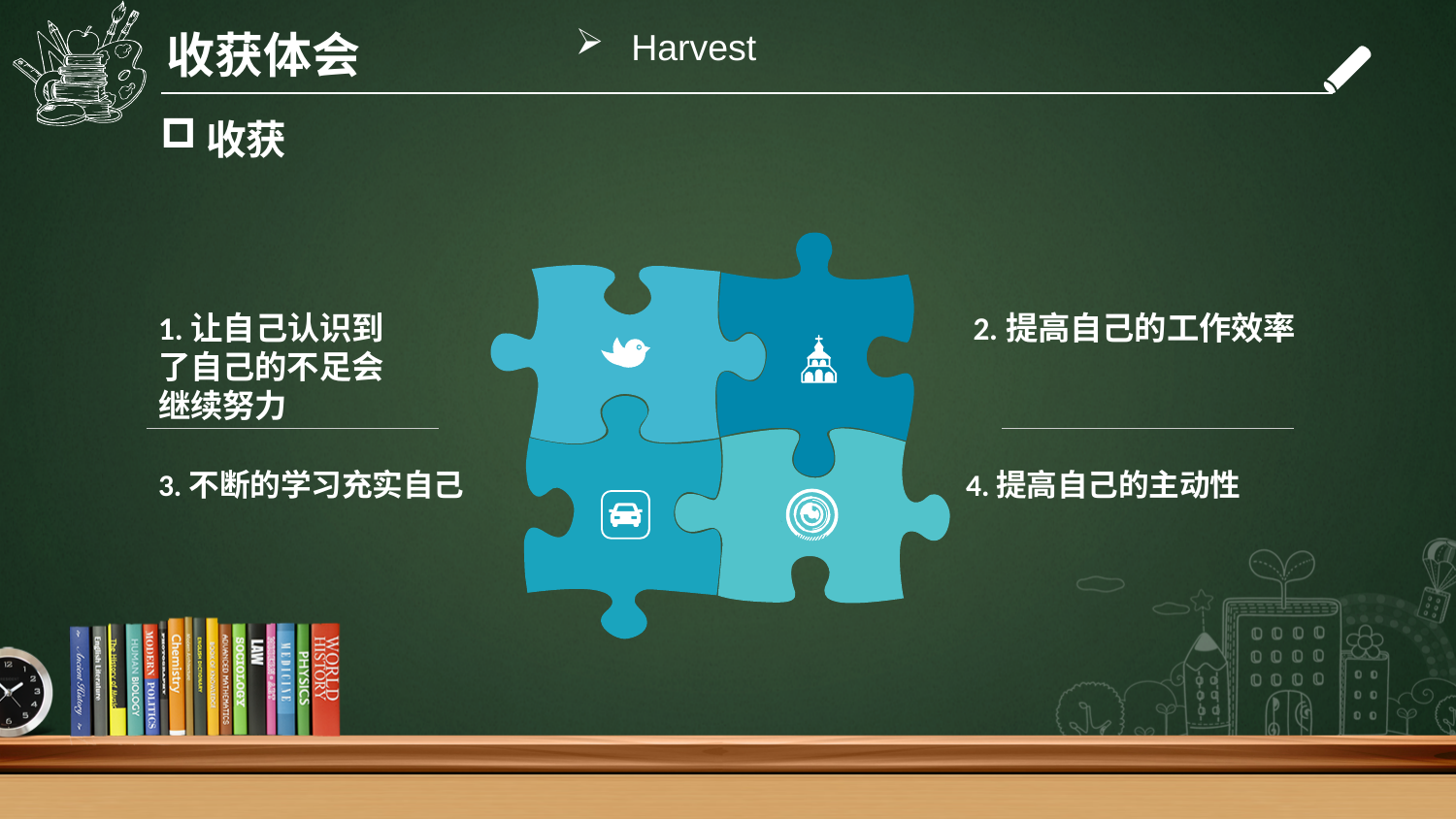

收获体会
 Harvest

收获

1.让自己认识到
了自己的不足会
继续努力

3.不断的学习充实自己

 2.提高自己的工作效率
4.提高自己的主动性